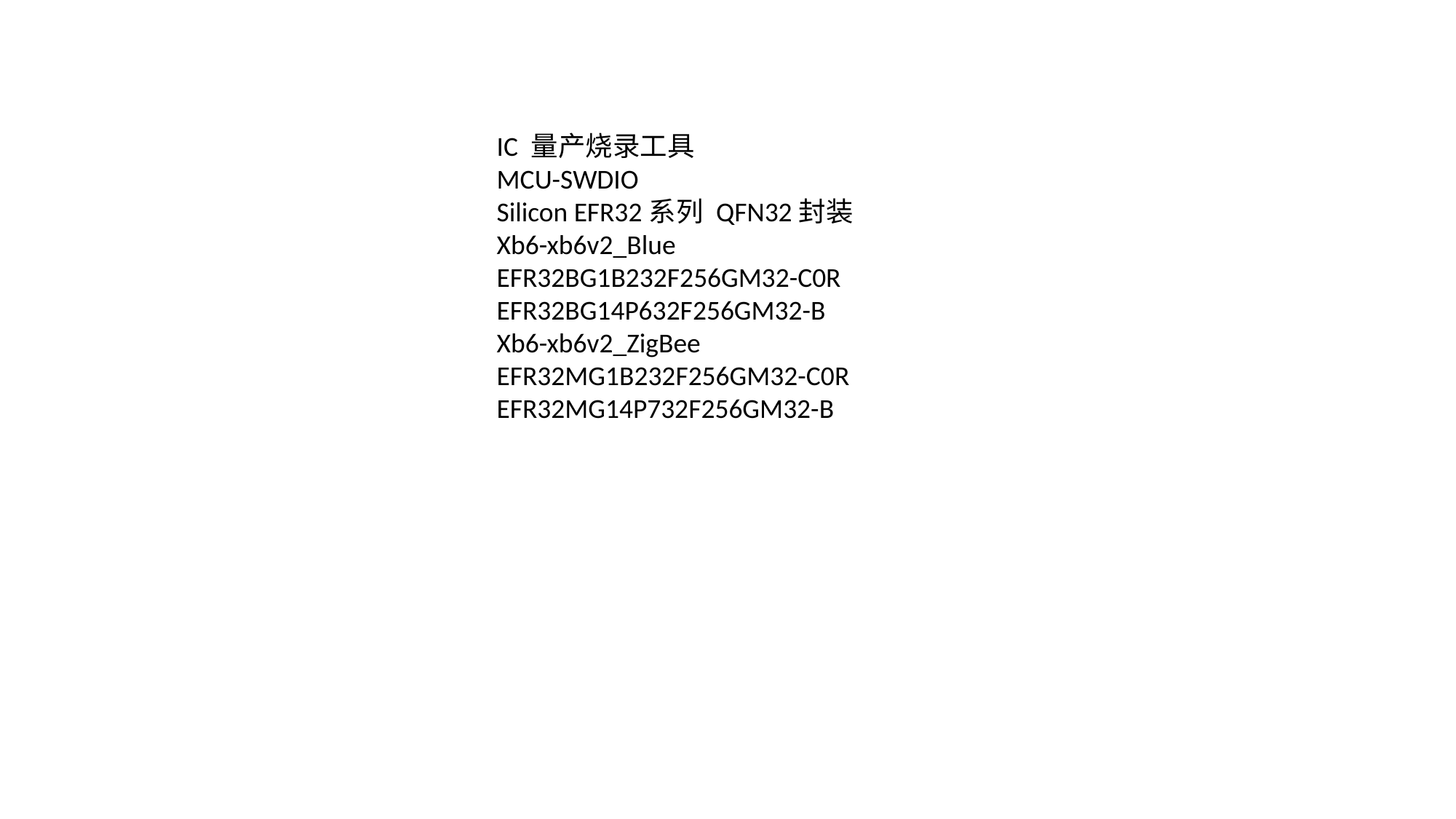

IC 量产烧录工具
MCU-SWDIO
Silicon EFR32系列 QFN32封装
Xb6-xb6v2_Blue
EFR32BG1B232F256GM32-C0R
EFR32BG14P632F256GM32-B
Xb6-xb6v2_ZigBee
EFR32MG1B232F256GM32-C0R
EFR32MG14P732F256GM32-B